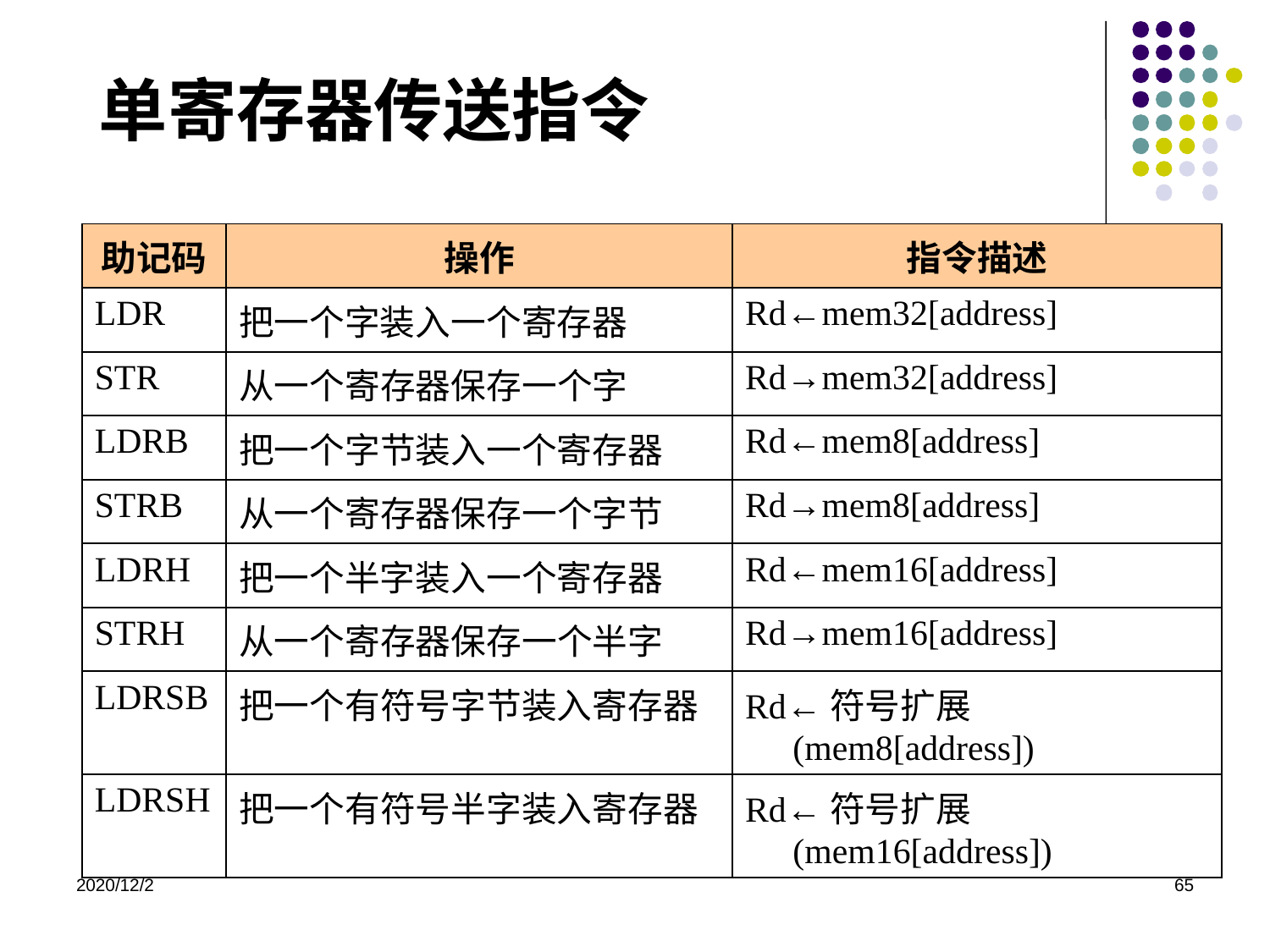

# 单寄存器传送指令
| 助记码 | 操作 | 指令描述 |
| --- | --- | --- |
| LDR | 把一个字装入一个寄存器 | Rd←mem32[address] |
| STR | 从一个寄存器保存一个字 | Rd→mem32[address] |
| LDRB | 把一个字节装入一个寄存器 | Rd←mem8[address] |
| STRB | 从一个寄存器保存一个字节 | Rd→mem8[address] |
| LDRH | 把一个半字装入一个寄存器 | Rd←mem16[address] |
| STRH | 从一个寄存器保存一个半字 | Rd→mem16[address] |
| LDRSB | 把一个有符号字节装入寄存器 | Rd←符号扩展(mem8[address]) |
| LDRSH | 把一个有符号半字装入寄存器 | Rd←符号扩展(mem16[address]) |
2020/12/2
65